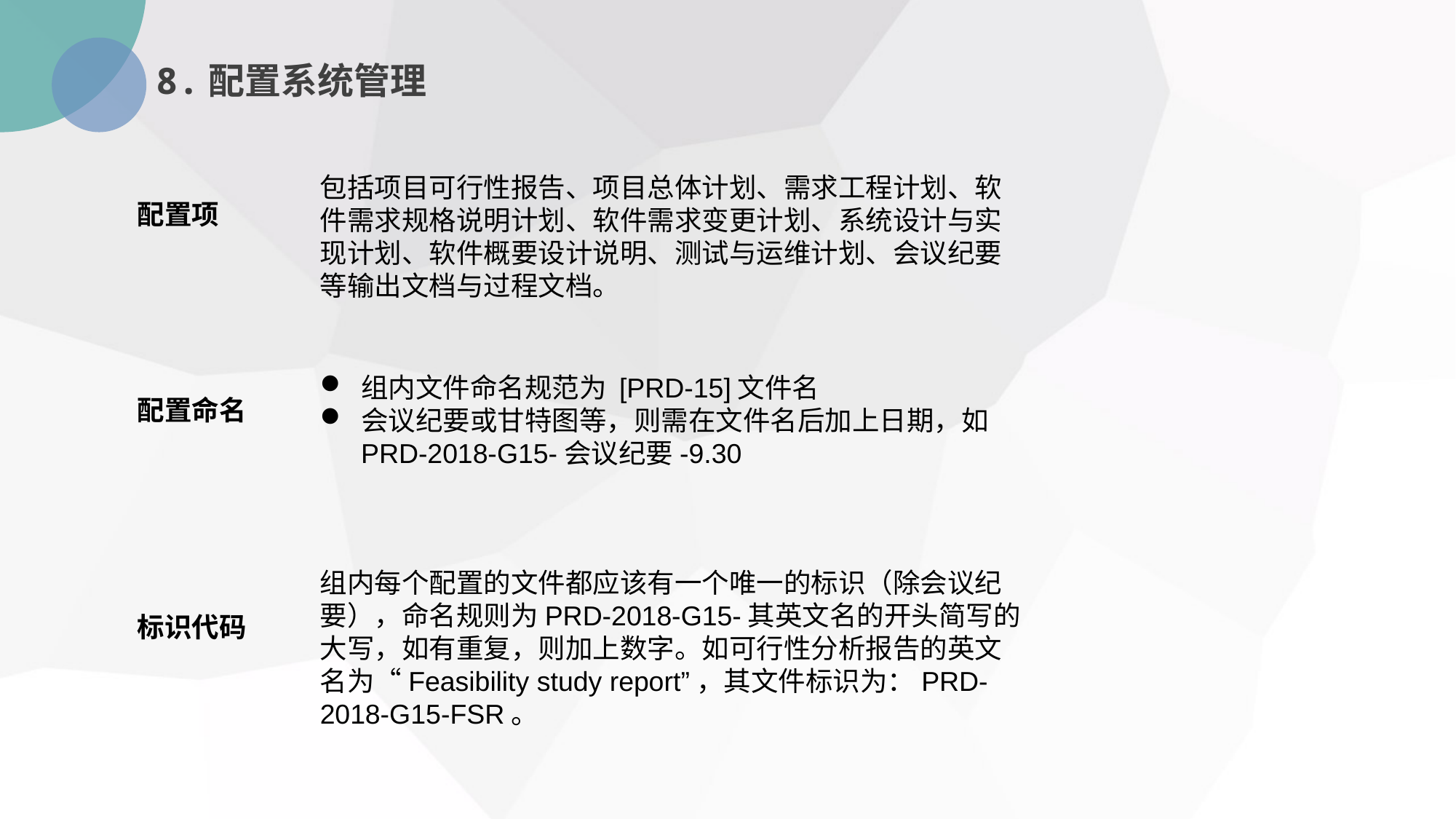

8.配置系统管理
包括项目可行性报告、项目总体计划、需求工程计划、软件需求规格说明计划、软件需求变更计划、系统设计与实现计划、软件概要设计说明、测试与运维计划、会议纪要等输出文档与过程文档。
配置项
组内文件命名规范为 [PRD-15]文件名
会议纪要或甘特图等，则需在文件名后加上日期，如 PRD-2018-G15-会议纪要-9.30
配置命名
组内每个配置的文件都应该有一个唯一的标识（除会议纪要），命名规则为PRD-2018-G15-其英文名的开头简写的大写，如有重复，则加上数字。如可行性分析报告的英文名为“Feasibility study report”，其文件标识为：PRD-2018-G15-FSR。
标识代码